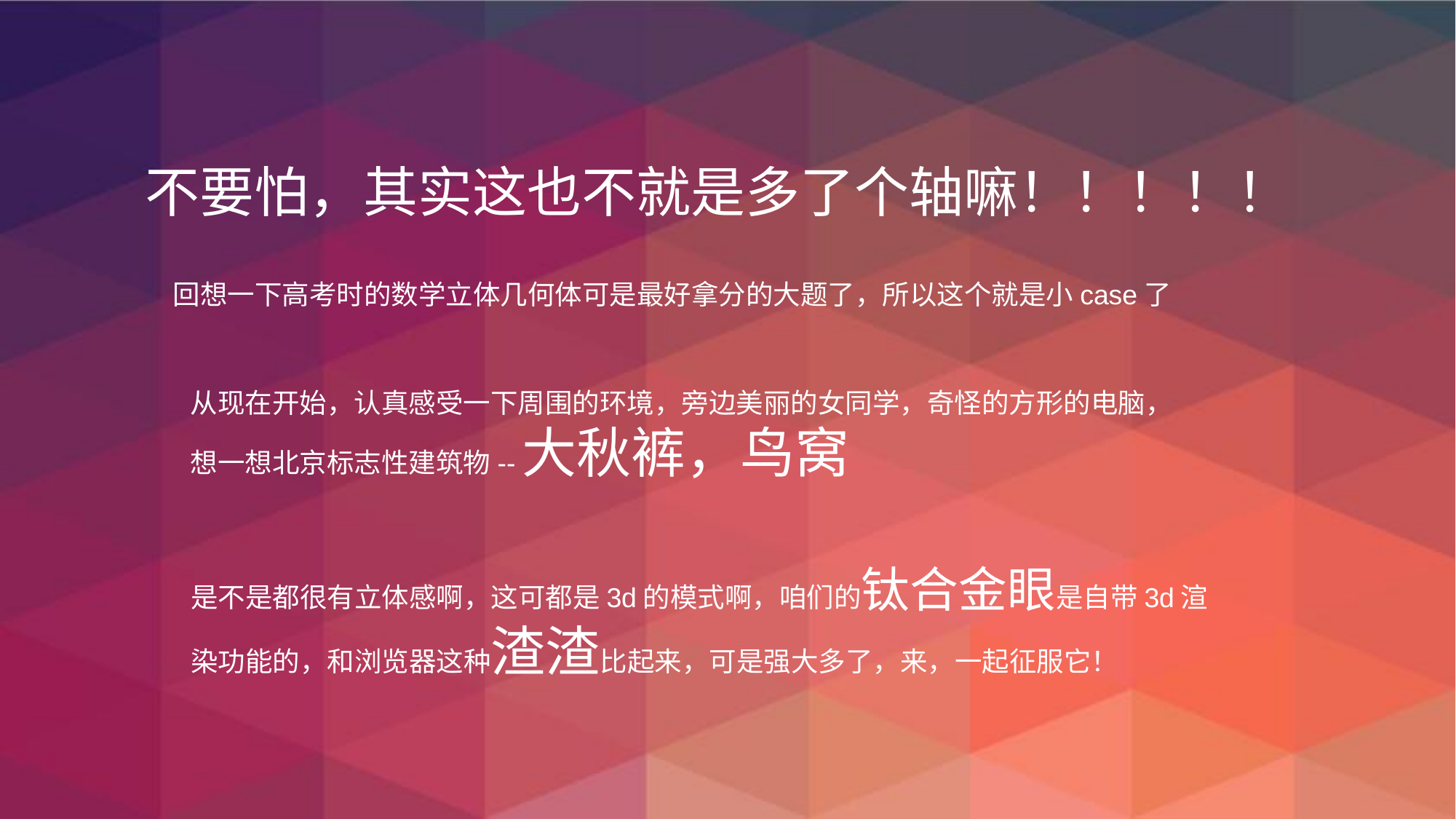

不要怕，其实这也不就是多了个轴嘛！！！！！
回想一下高考时的数学立体几何体可是最好拿分的大题了，所以这个就是小case了
从现在开始，认真感受一下周围的环境，旁边美丽的女同学，奇怪的方形的电脑，想一想北京标志性建筑物--大秋裤，鸟窝
是不是都很有立体感啊，这可都是3d的模式啊，咱们的钛合金眼是自带3d渲染功能的，和浏览器这种渣渣比起来，可是强大多了，来，一起征服它！